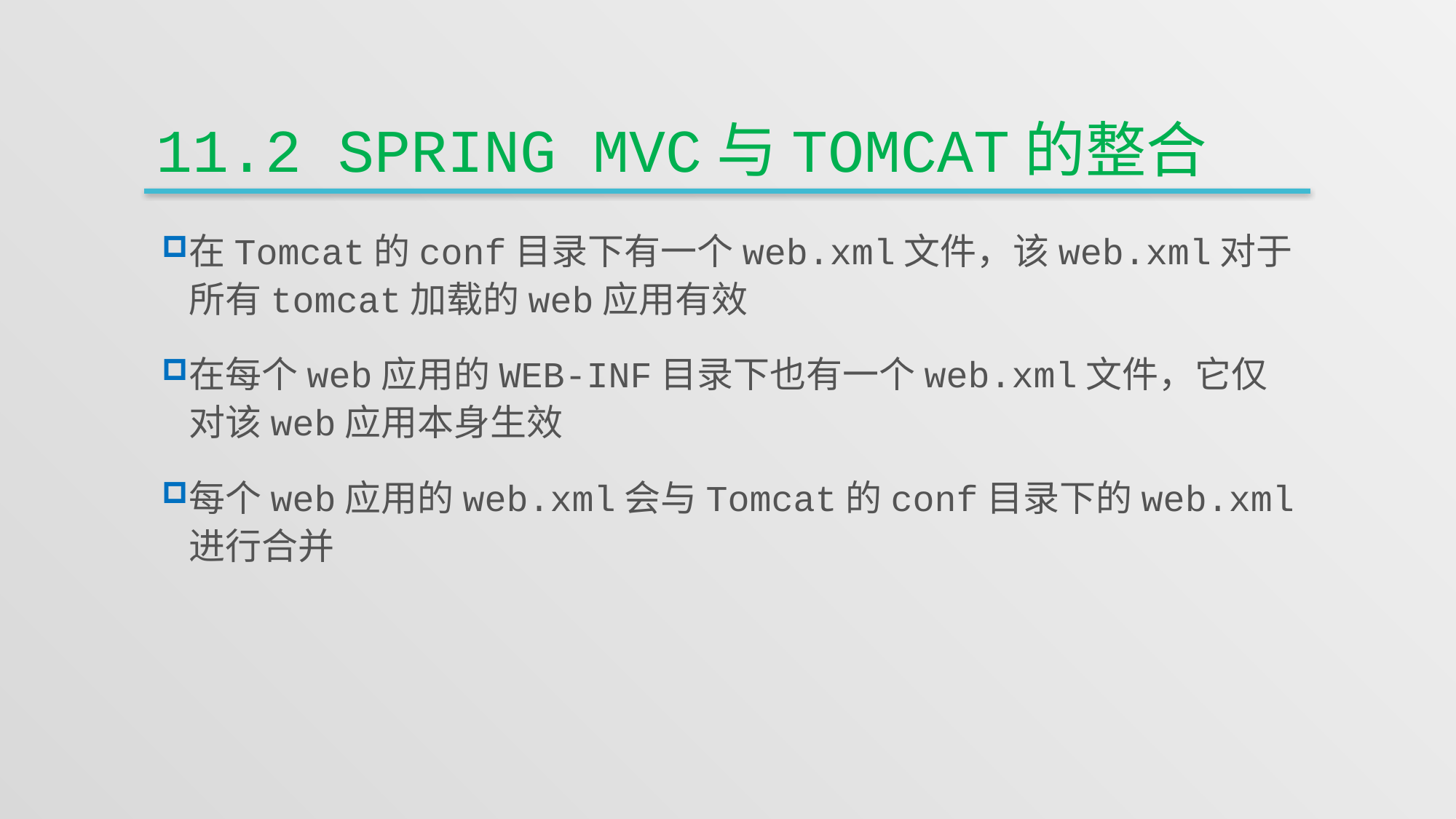

# 11.2 Spring MVC与Tomcat的整合
在Tomcat的conf目录下有一个web.xml文件，该web.xml对于所有tomcat加载的web应用有效
在每个web应用的WEB-INF目录下也有一个web.xml文件，它仅对该web应用本身生效
每个web应用的web.xml会与Tomcat的conf目录下的web.xml进行合并